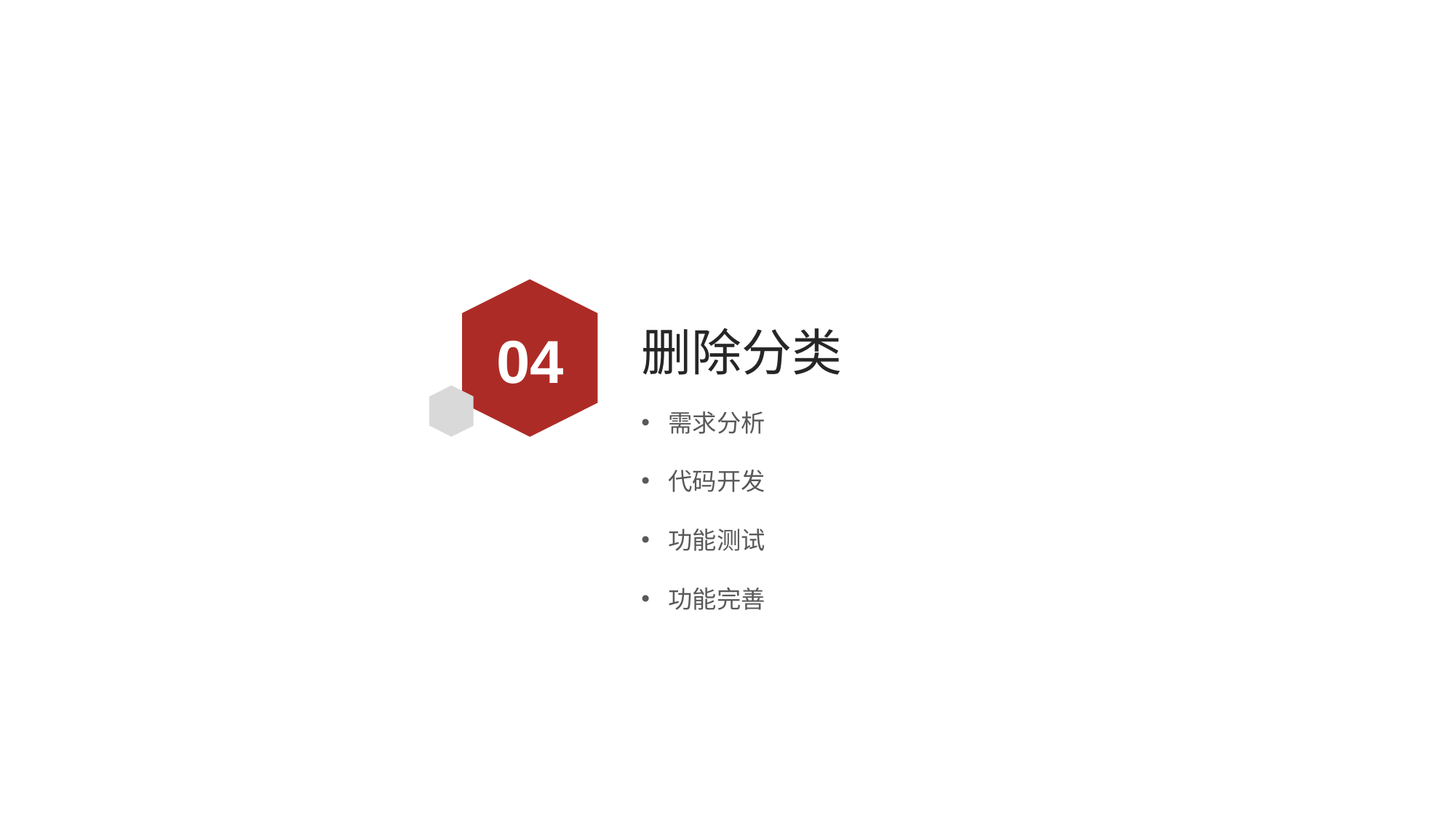

04
# 删除分类
需求分析
代码开发
功能测试
功能完善